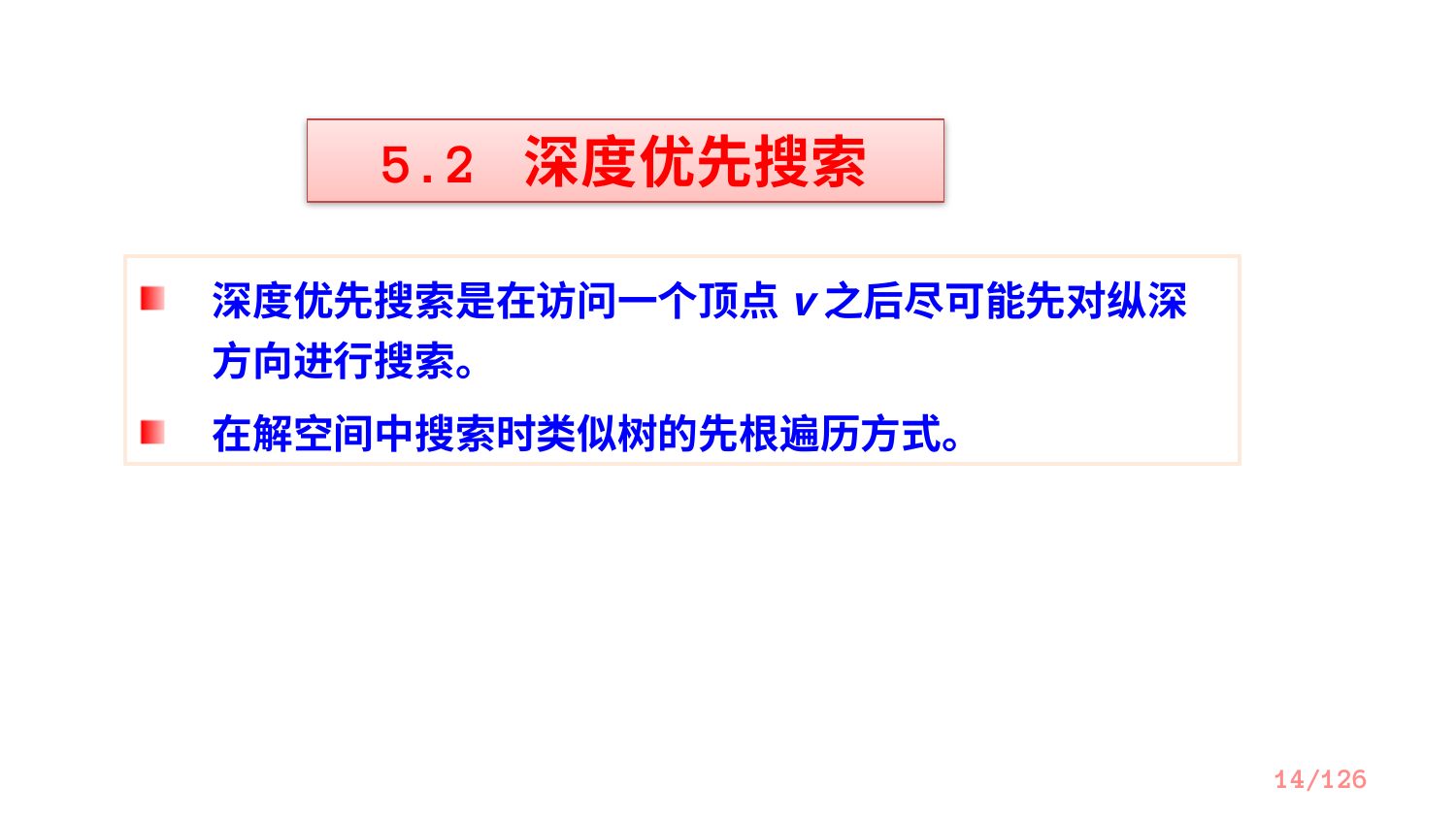

5.2 深度优先搜索
深度优先搜索是在访问一个顶点v之后尽可能先对纵深方向进行搜索。
在解空间中搜索时类似树的先根遍历方式。
14/126